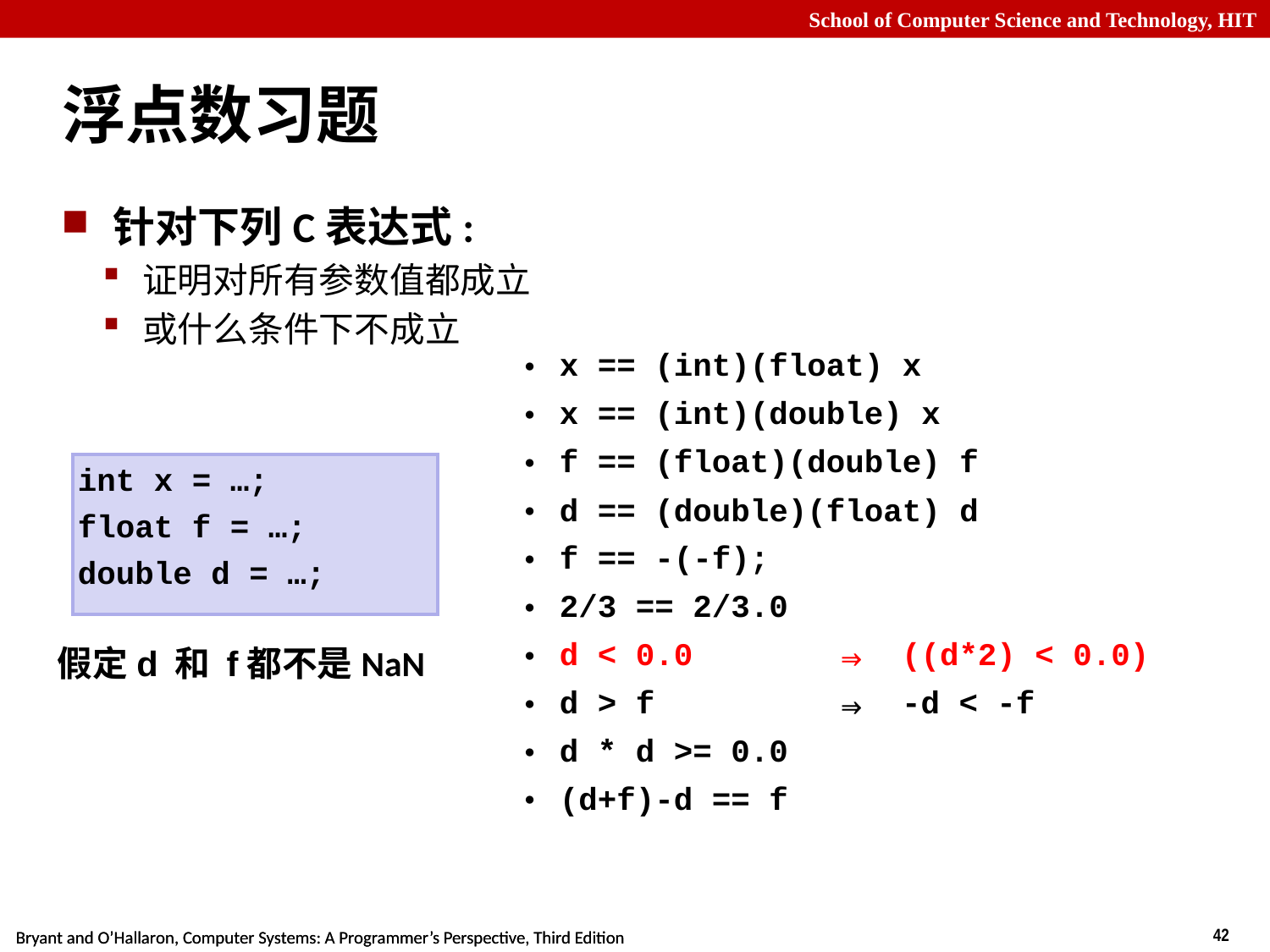

# 浮点数习题
针对下列C表达式:
证明对所有参数值都成立
或什么条件下不成立
x == (int)(float) x
x == (int)(double) x
f == (float)(double) f
d == (double)(float) d
f == -(-f);
2/3 == 2/3.0
d < 0.0	 ⇒ 	((d*2) < 0.0)
d > f	 ⇒ 	-d < -f
d * d >= 0.0
(d+f)-d == f
int x = …;
float f = …;
double d = …;
假定d 和 f都不是NaN